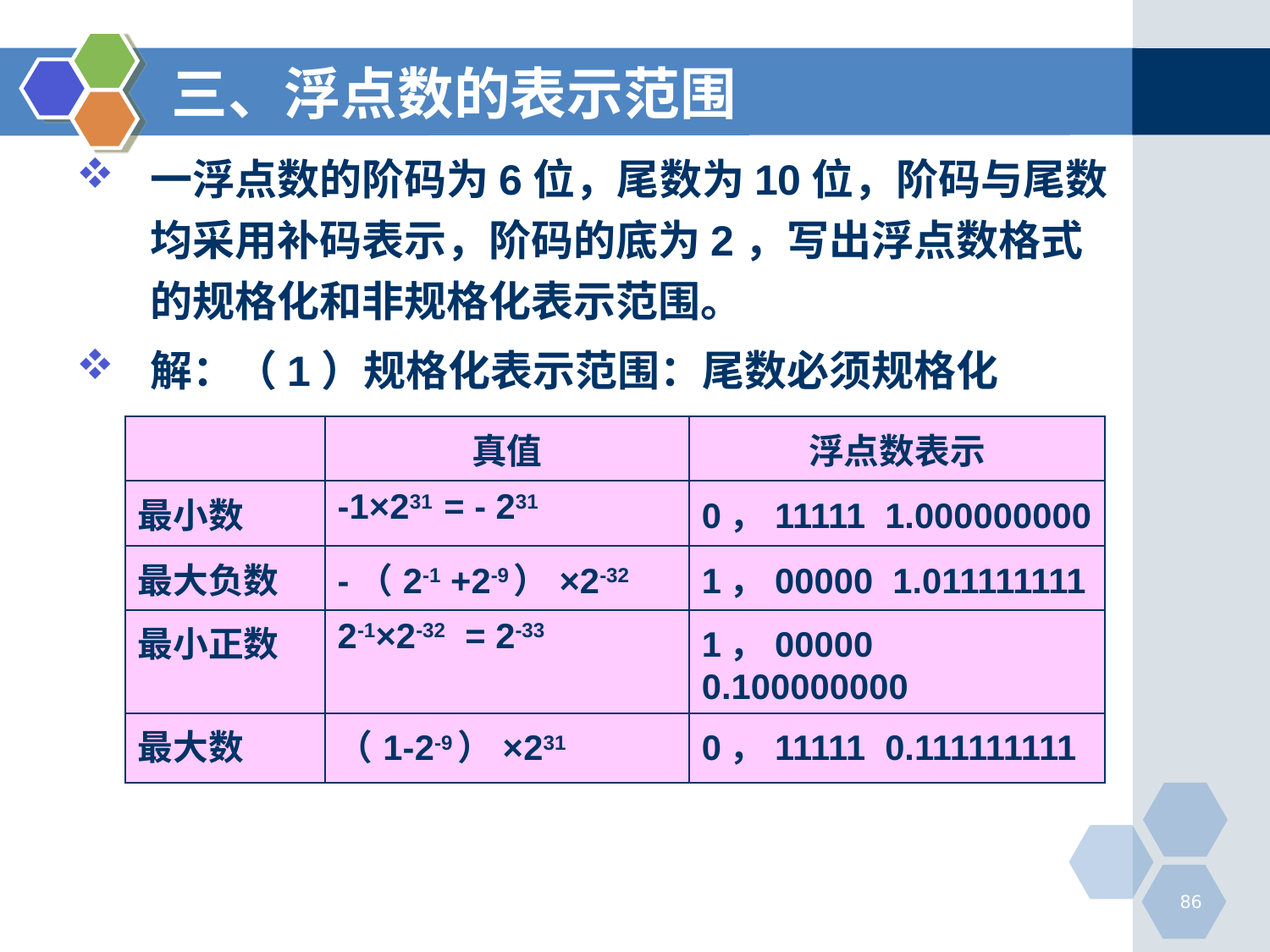

# 三、浮点数的表示范围
一浮点数的阶码为6位，尾数为10位，阶码与尾数均采用补码表示，阶码的底为2，写出浮点数格式的规格化和非规格化表示范围。
解：（1）规格化表示范围：尾数必须规格化
|  | 真值 | 浮点数表示 |
| --- | --- | --- |
| 最小数 | -1×231 = - 231 | 0，11111 1.000000000 |
| 最大负数 | -（2-1 +2-9）×2-32 | 1，00000 1.011111111 |
| 最小正数 | 2-1×2-32 = 2-33 | 1，00000 0.100000000 |
| 最大数 | （1-2-9）×231 | 0，11111 0.111111111 |
86